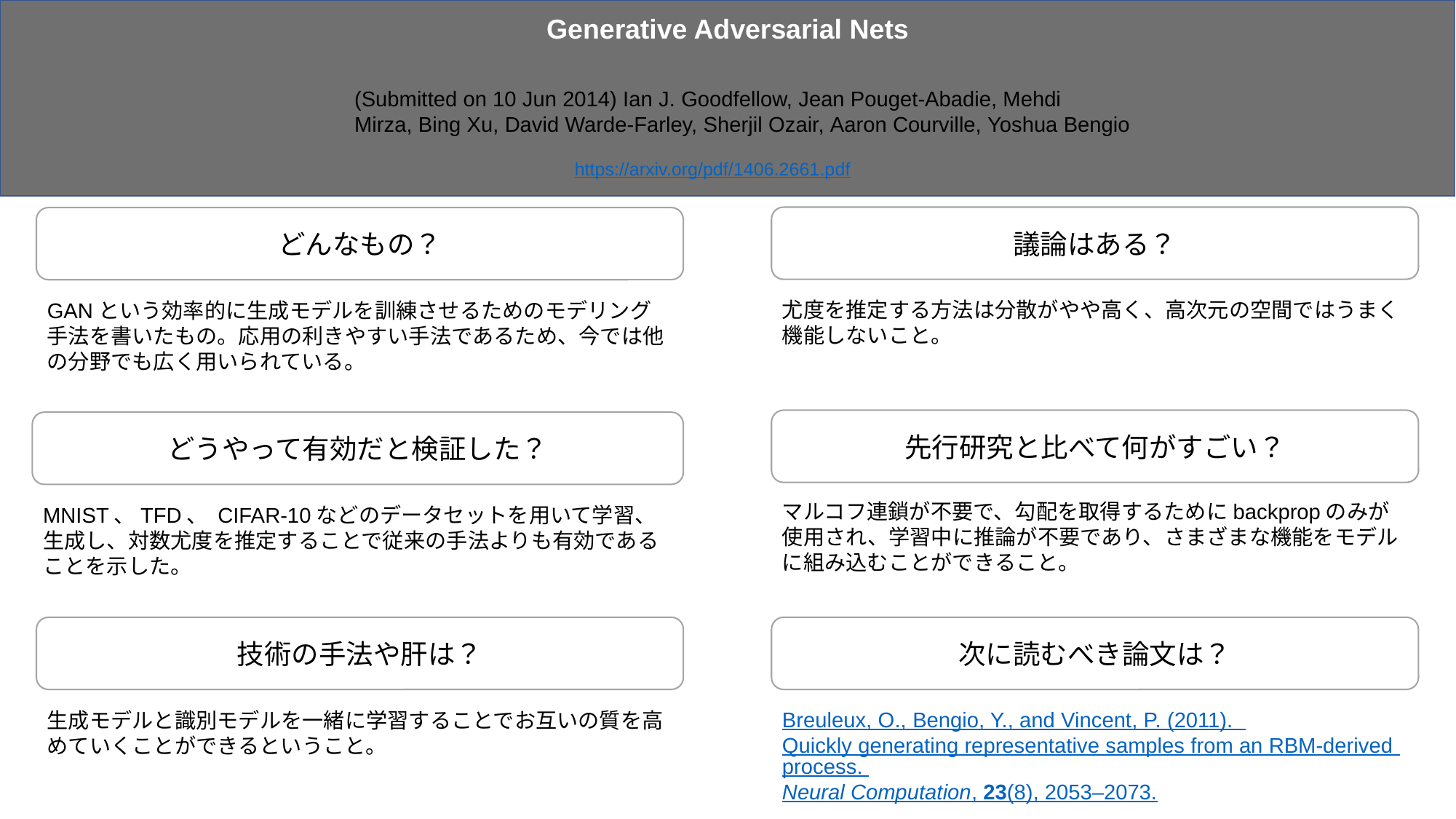

Generative Adversarial Nets
(Submitted on 10 Jun 2014) Ian J. Goodfellow, Jean Pouget-Abadie, Mehdi Mirza, Bing Xu, David Warde-Farley, Sherjil Ozair, Aaron Courville, Yoshua Bengio
https://arxiv.org/pdf/1406.2661.pdf
議論はある？
どんなもの？
尤度を推定する方法は分散がやや高く、高次元の空間ではうまく機能しないこと。
GANという効率的に生成モデルを訓練させるためのモデリング手法を書いたもの。応用の利きやすい手法であるため、今では他の分野でも広く用いられている。
先行研究と比べて何がすごい？
どうやって有効だと検証した？
マルコフ連鎖が不要で、勾配を取得するためにbackpropのみが使用され、学習中に推論が不要であり、さまざまな機能をモデルに組み込むことができること。
MNIST、TFD、 CIFAR-10などのデータセットを用いて学習、生成し、対数尤度を推定することで従来の手法よりも有効であることを示した。
技術の手法や肝は？
次に読むべき論文は？
Breuleux, O., Bengio, Y., and Vincent, P. (2011).  Quickly generating representative samples from an RBM-derived process. Neural Computation, 23(8), 2053–2073.
生成モデルと識別モデルを一緒に学習することでお互いの質を高めていくことができるということ。